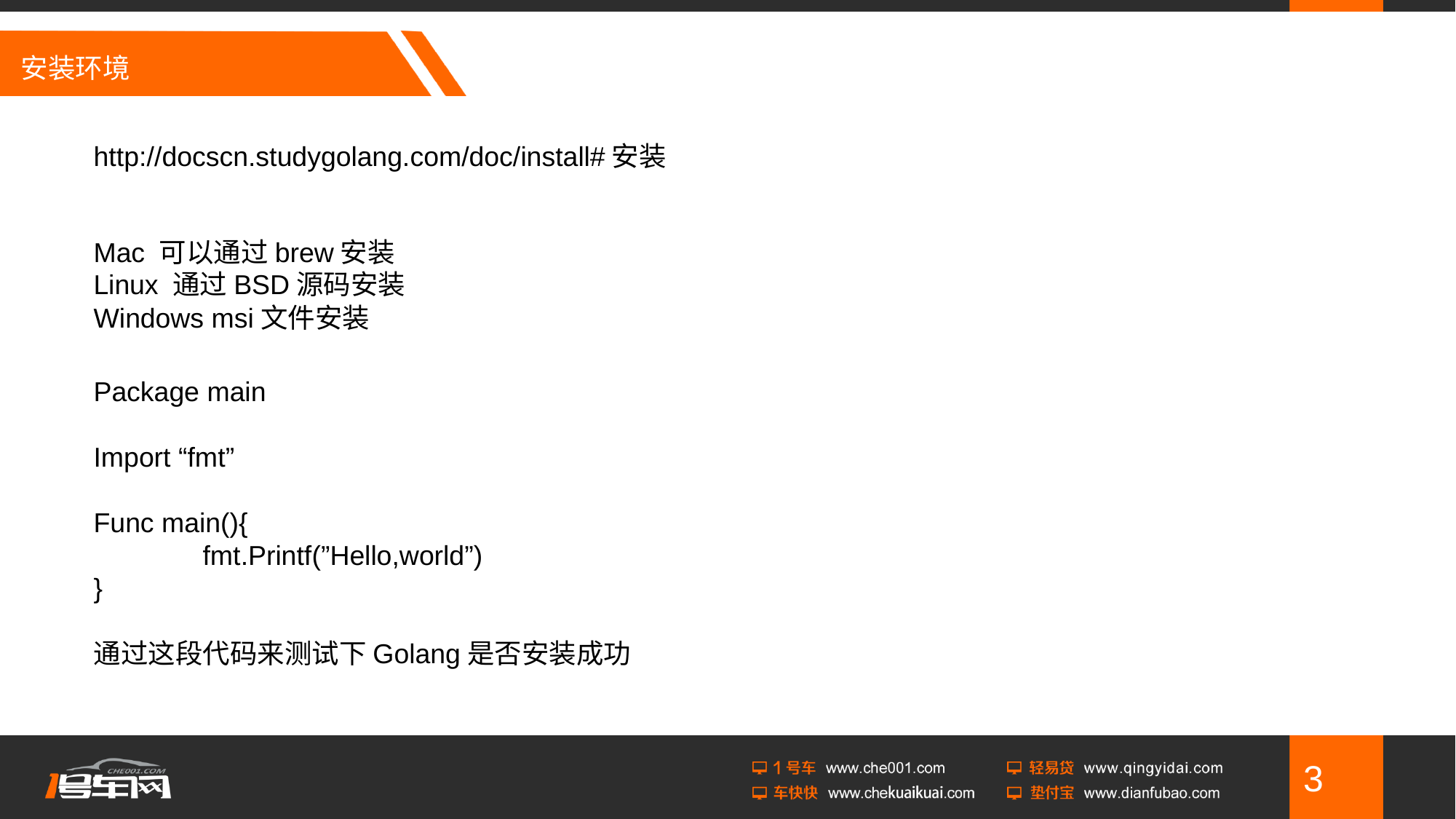

# 安装环境
http://docscn.studygolang.com/doc/install#安装
Mac 可以通过brew安装
Linux 通过BSD源码安装
Windows msi文件安装
Package main

Import “fmt”

Func main(){
	fmt.Printf(”Hello,world”)
}

通过这段代码来测试下Golang是否安装成功
3